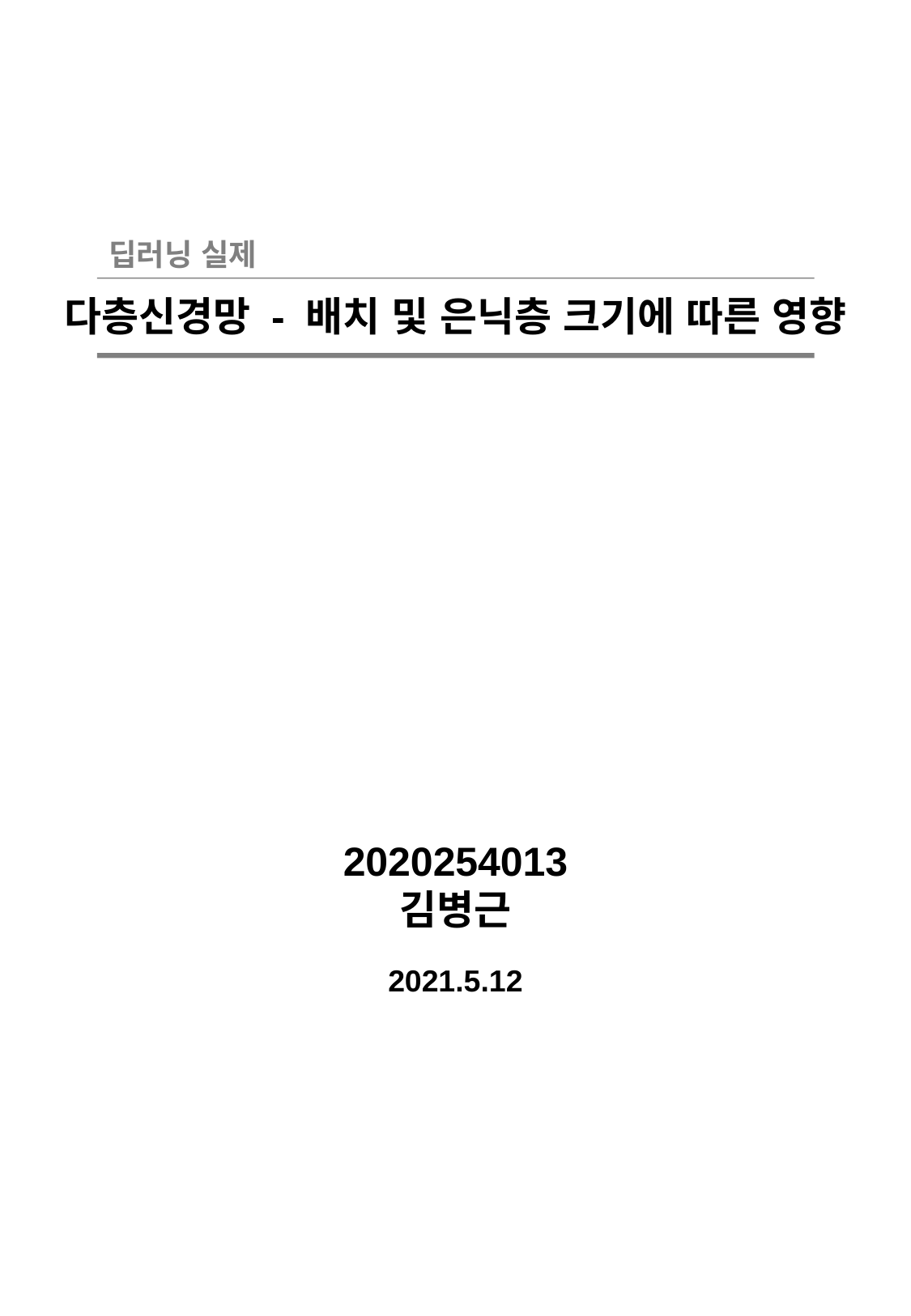

딥러닝 실제

다층신경망 - 배치 및 은닉층 크기에 따른 영향

2020254013
김병근

2021.5.12